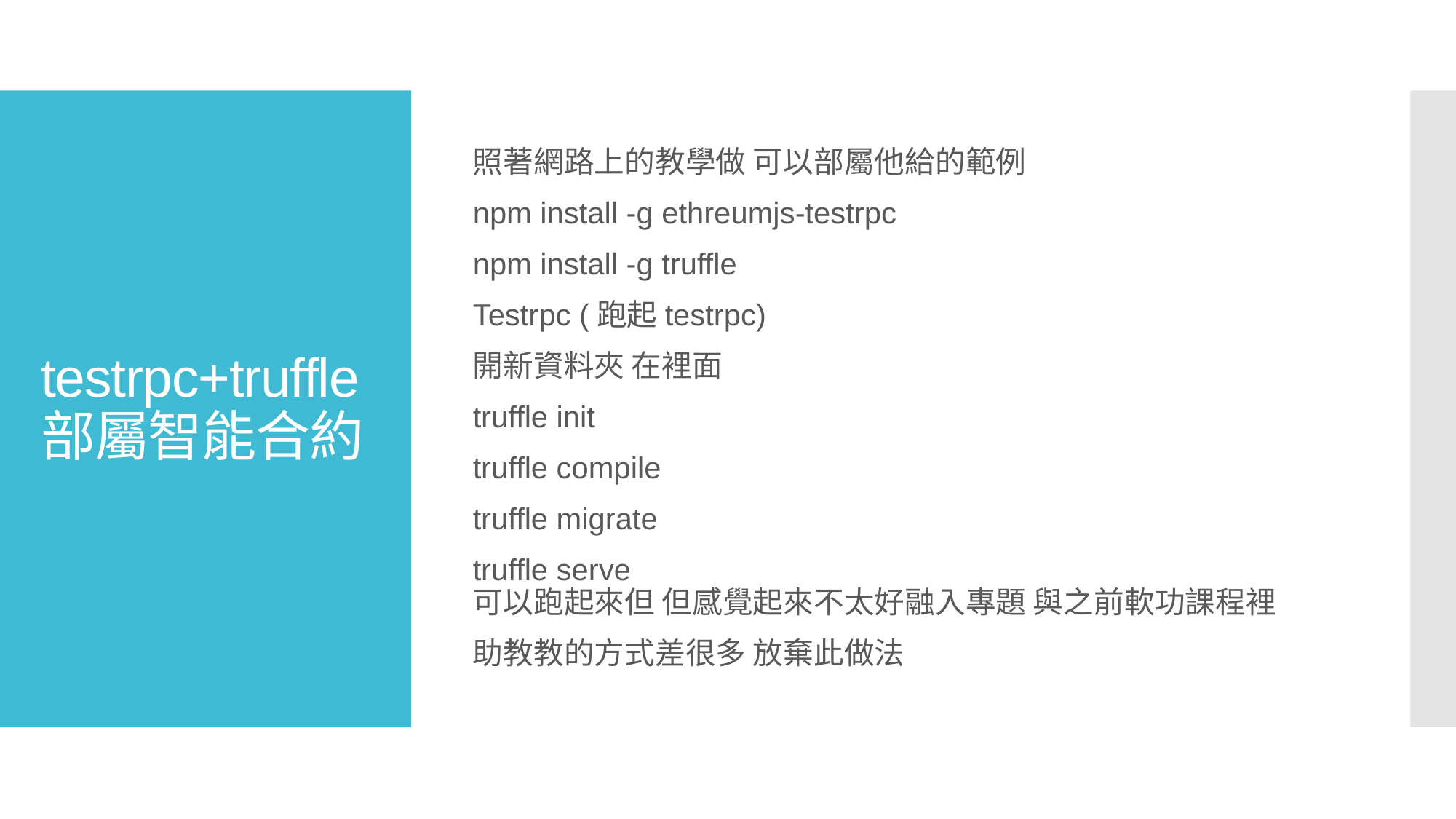

照著網路上的教學做 可以部屬他給的範例
npm install -g ethreumjs-testrpc
npm install -g truffle
Testrpc (跑起testrpc)
開新資料夾 在裡面
truffle init
truffle compile
truffle migrate
truffle serve
可以跑起來但 但感覺起來不太好融入專題 與之前軟功課程裡
助教教的方式差很多 放棄此做法
# testrpc+truffle部屬智能合約